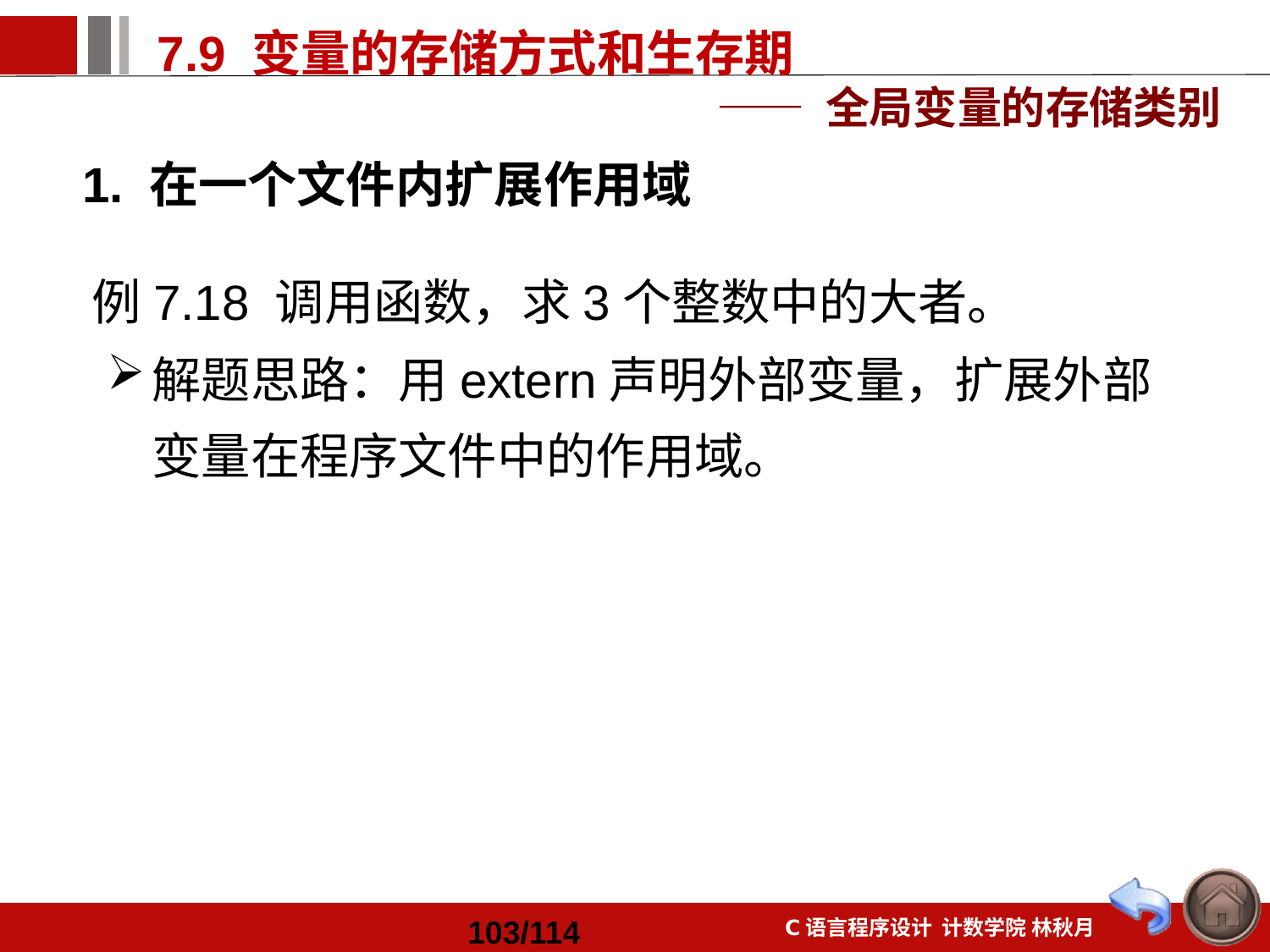

—— 全局变量的存储类别
1. 在一个文件内扩展作用域

例7.18 调用函数，求3个整数中的大者。
解题思路：用extern声明外部变量，扩展外部变量在程序文件中的作用域。